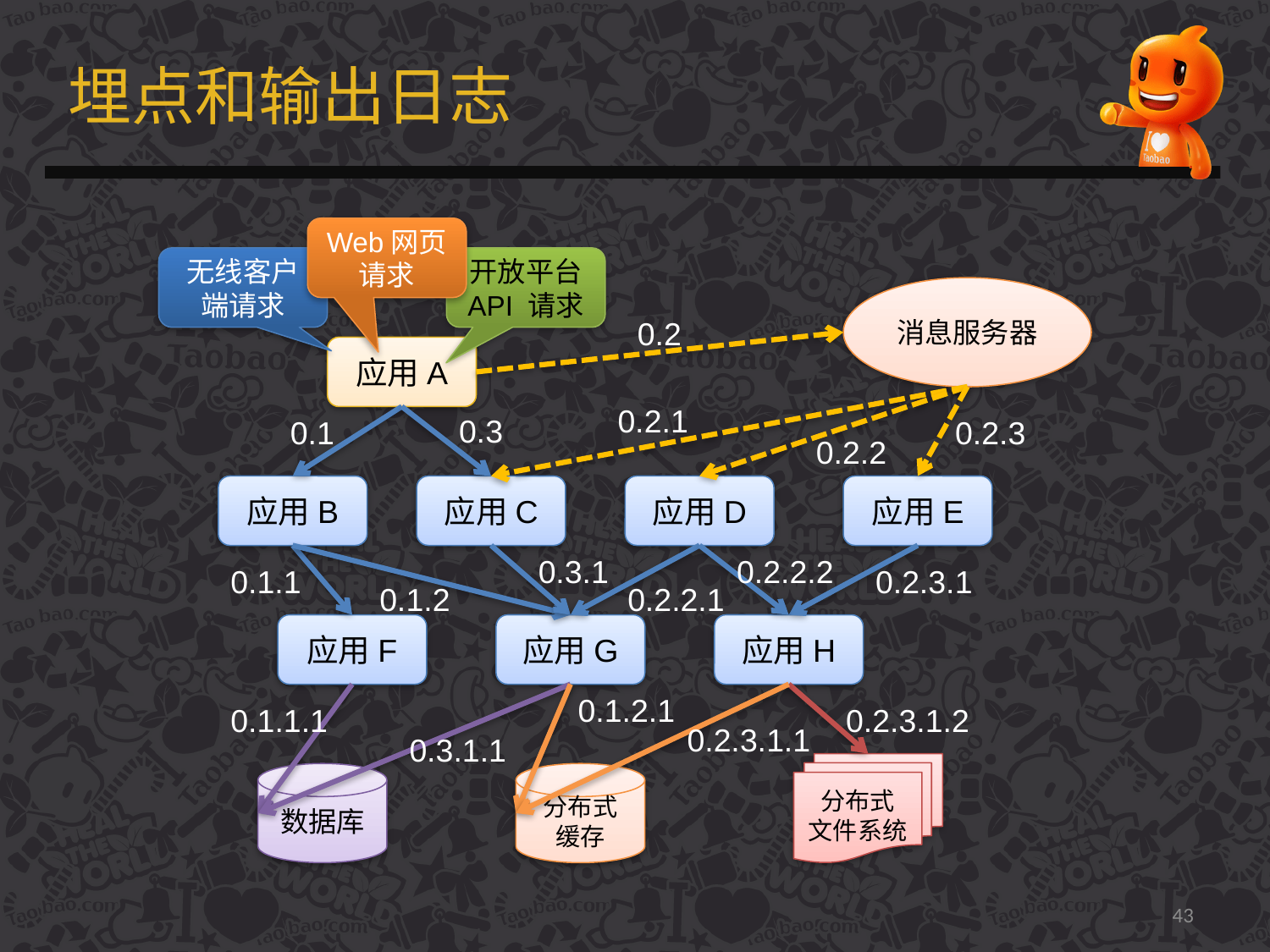

# 埋点和输出日志
Web网页
请求
无线客户端请求
开放平台
API 请求
消息服务器
0.2
应用A
0.2.1
0.3
0.1
0.2.3
0.2.2
应用B
应用C
应用D
应用E
0.3.1
0.2.2.2
0.1.1
0.2.3.1
0.1.2
0.2.2.1
应用F
应用G
应用H
0.1.2.1
0.1.1.1
0.2.3.1.2
0.2.3.1.1
0.3.1.1
分布式
文件系统
数据库
分布式
缓存
43